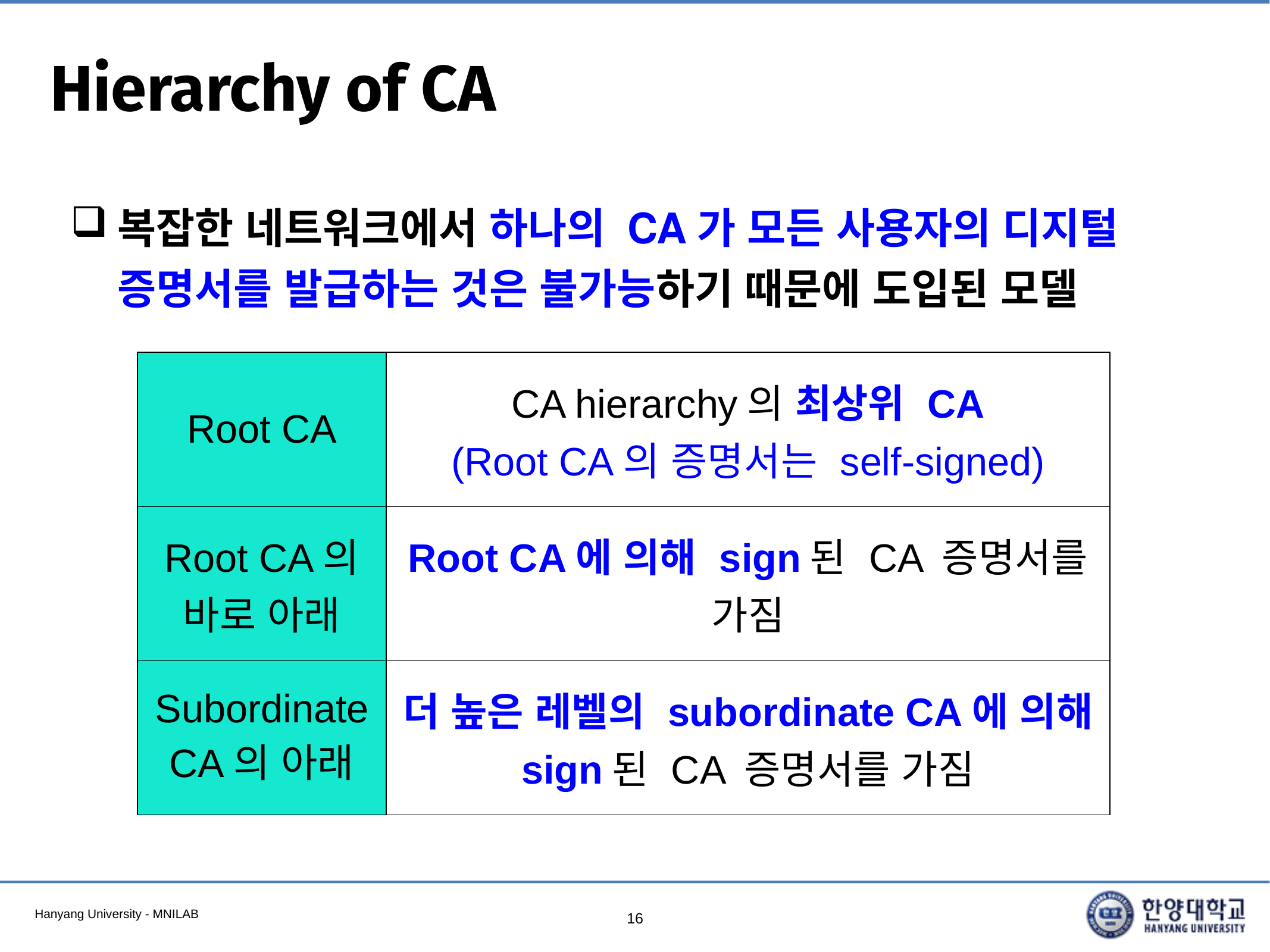

# Hierarchy of CA
복잡한 네트워크에서 하나의 CA가 모든 사용자의 디지털 증명서를 발급하는 것은 불가능하기 때문에 도입된 모델
| Root CA | CA hierarchy의 최상위 CA (Root CA의 증명서는 self-signed) |
| --- | --- |
| Root CA의 바로 아래 | Root CA에 의해 sign된 CA 증명서를 가짐 |
| Subordinate CA의 아래 | 더 높은 레벨의 subordinate CA에 의해 sign된 CA 증명서를 가짐 |
16